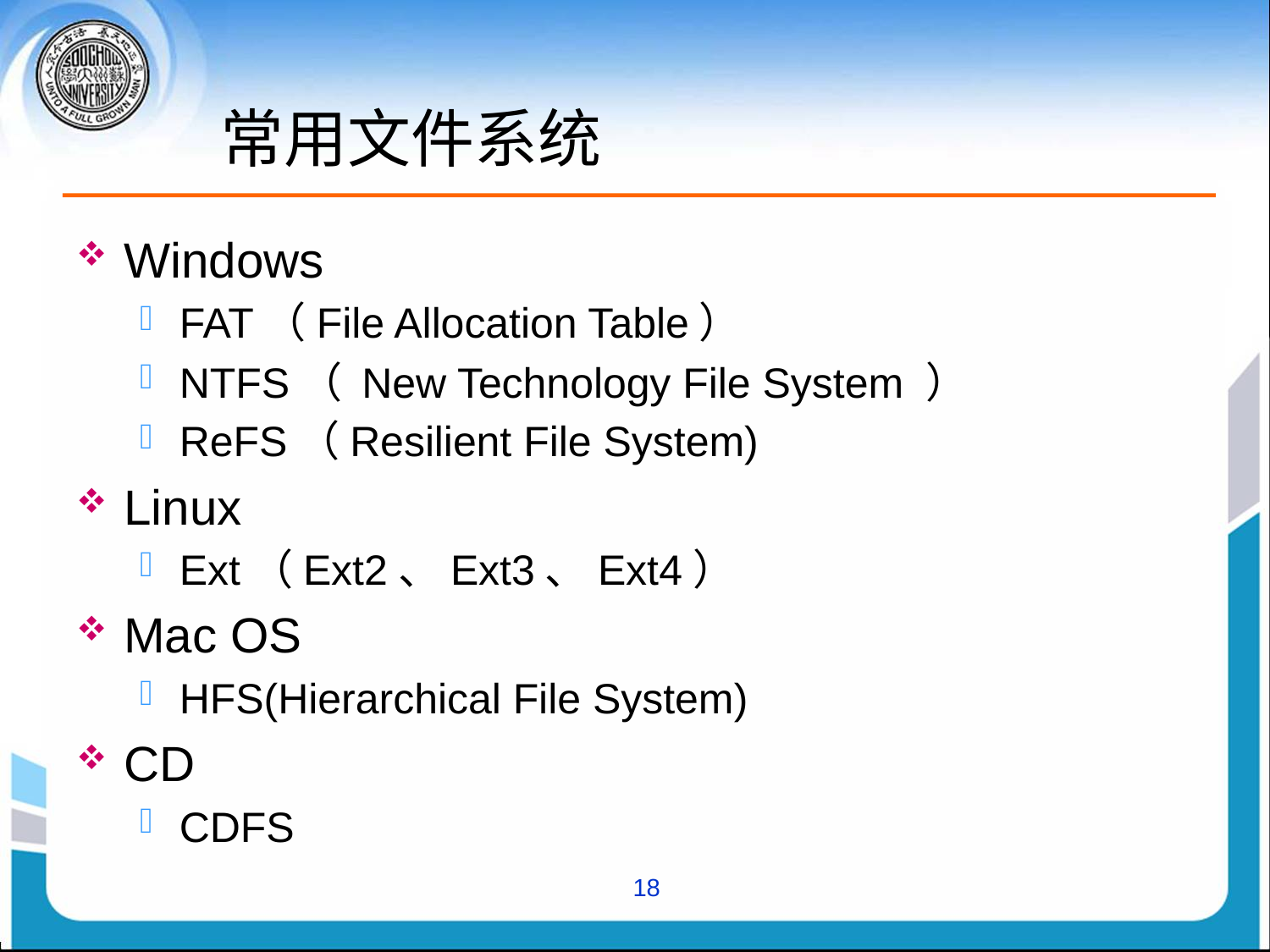

# 常用文件系统
Windows
FAT（File Allocation Table）
NTFS（ New Technology File System ）
ReFS（Resilient File System)
Linux
Ext（Ext2、Ext3、Ext4）
Mac OS
HFS(Hierarchical File System)
CD
CDFS

18